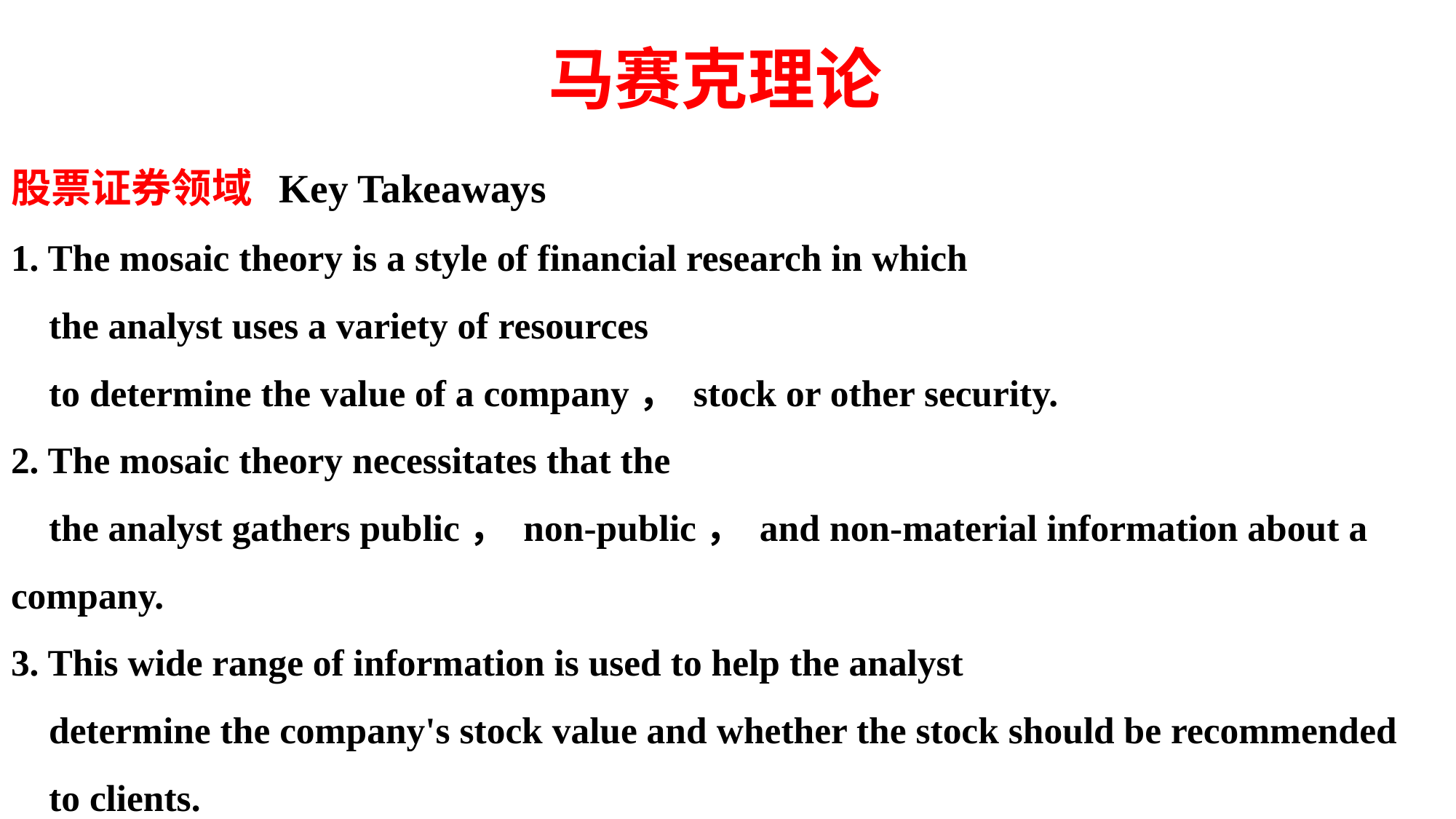

# 马赛克理论
股票证券领域  Key Takeaways
1. The mosaic theory is a style of financial research in which
    the analyst uses a variety of resources
    to determine the value of a company， stock or other security.
2. The mosaic theory necessitates that the
    the analyst gathers public， non-public， and non-material information about a company.
3. This wide range of information is used to help the analyst
    determine the company's stock value and whether the stock should be recommended
    to clients.